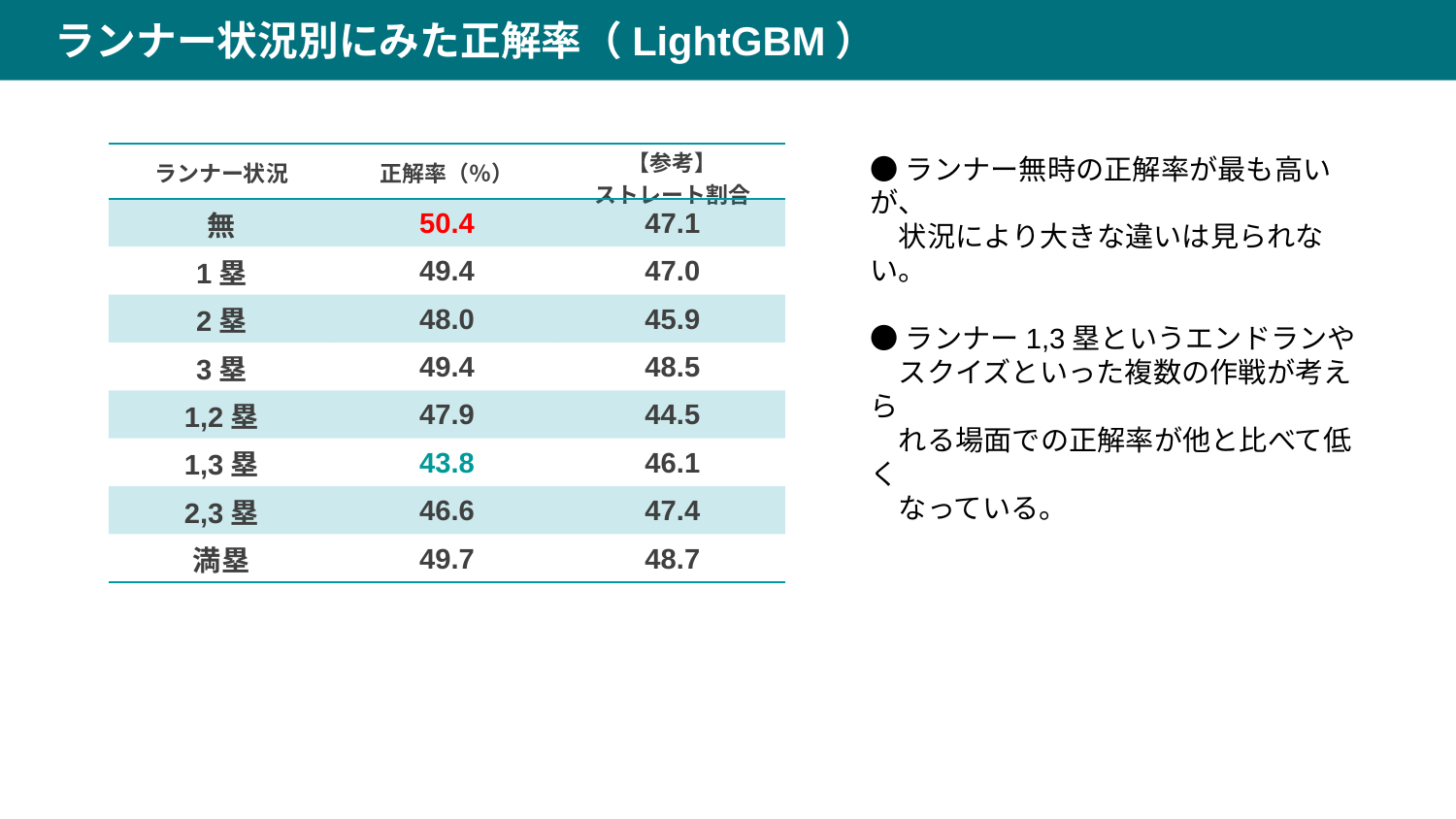

ランナー状況別にみた正解率（LightGBM）
| ランナー状況 | 正解率（％） | 【参考】 ストレート割合 |
| --- | --- | --- |
| 無 | 50.4 | 47.1 |
| 1塁 | 49.4 | 47.0 |
| 2塁 | 48.0 | 45.9 |
| 3塁 | 49.4 | 48.5 |
| 1,2塁 | 47.9 | 44.5 |
| 1,3塁 | 43.8 | 46.1 |
| 2,3塁 | 46.6 | 47.4 |
| 満塁 | 49.7 | 48.7 |
●ランナー無時の正解率が最も高いが、
　状況により大きな違いは見られない。

●ランナー1,3塁というエンドランや
　スクイズといった複数の作戦が考えら
　れる場面での正解率が他と比べて低く
　なっている。